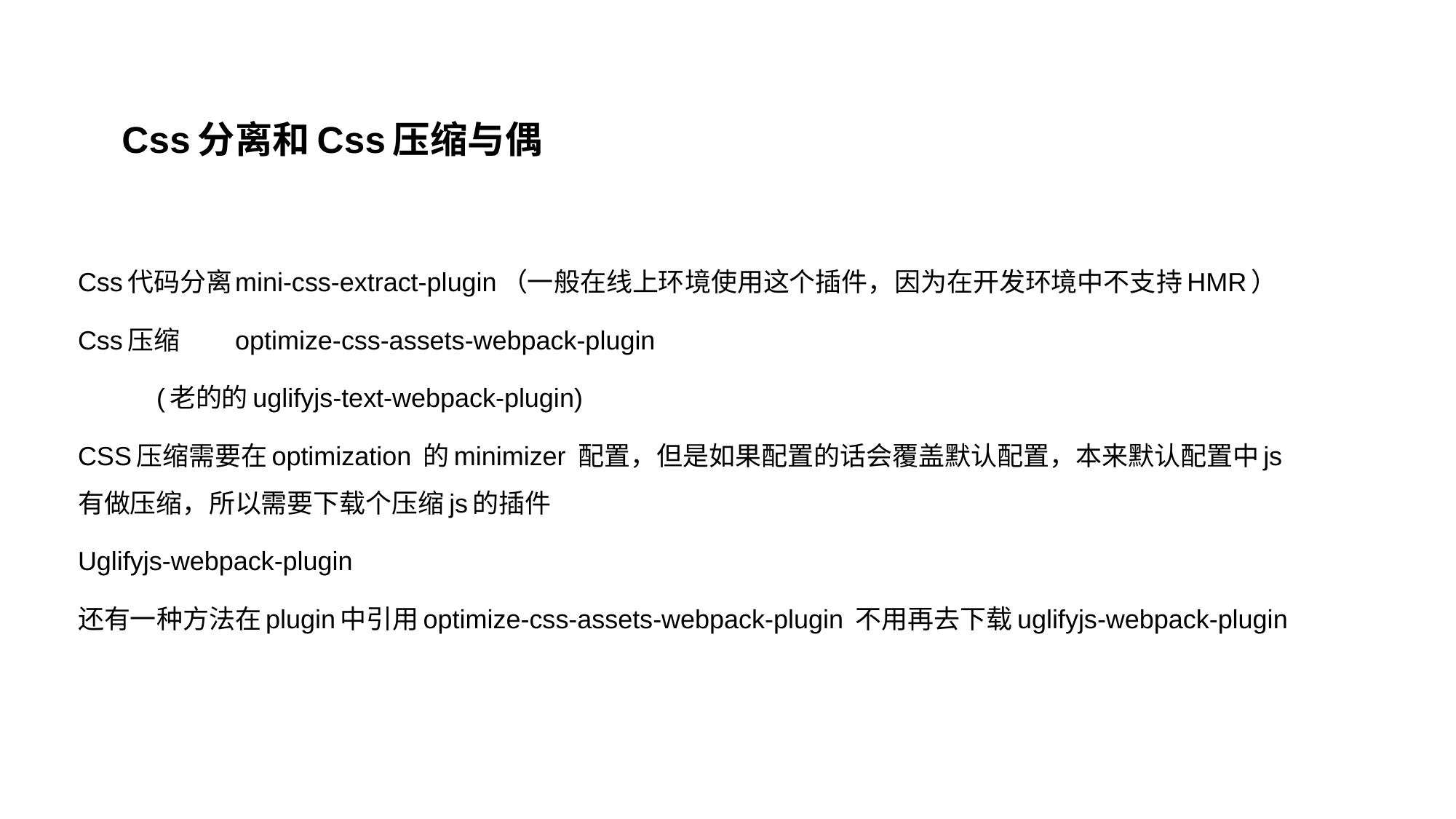

Css分离和Css压缩与偶
Css代码分离			mini-css-extract-plugin（一般在线上环境使用这个插件，因为在开发环境中不支持HMR）
Css压缩	optimize-css-assets-webpack-plugin
		(老的的uglifyjs-text-webpack-plugin)
CSS压缩需要在optimization 的minimizer 配置，但是如果配置的话会覆盖默认配置，本来默认配置中js有做压缩，所以需要下载个压缩js的插件
Uglifyjs-webpack-plugin
还有一种方法在plugin中引用optimize-css-assets-webpack-plugin 不用再去下载uglifyjs-webpack-plugin